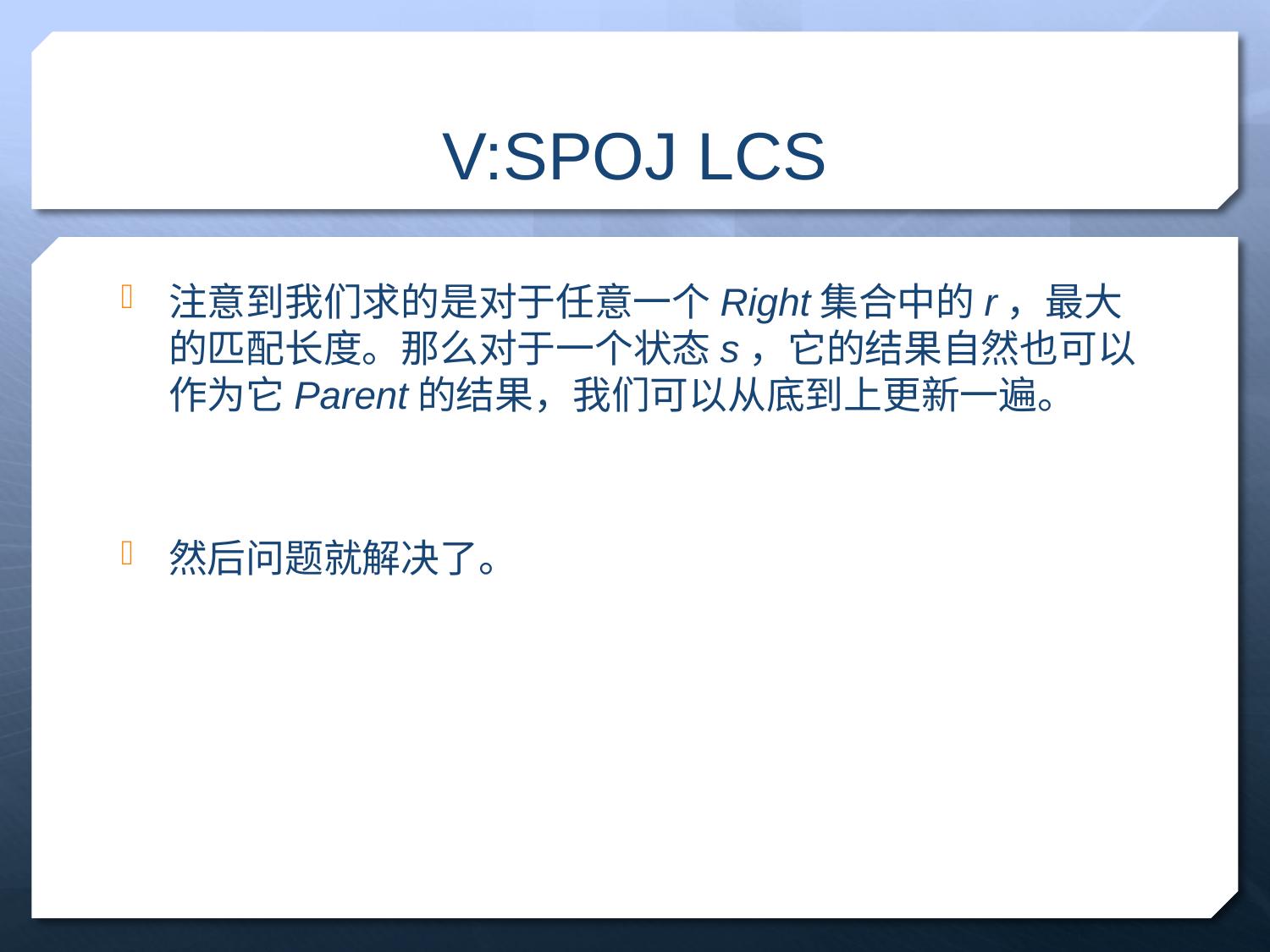

# V:SPOJ LCS
注意到我们求的是对于任意一个Right集合中的r，最大的匹配长度。那么对于一个状态s，它的结果自然也可以作为它Parent的结果，我们可以从底到上更新一遍。

然后问题就解决了。